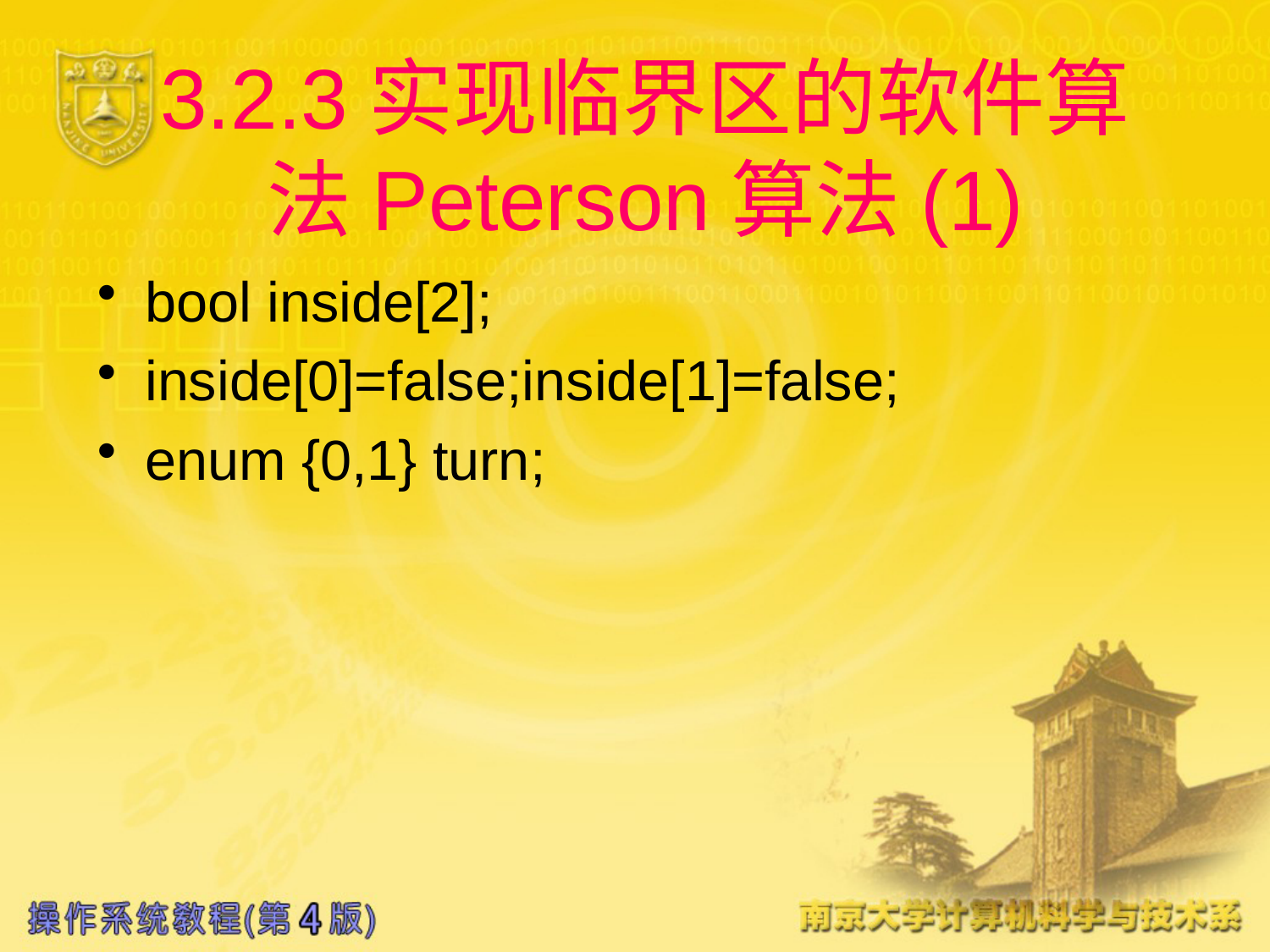

# 3.2.3实现临界区的软件算法Peterson算法(1)
bool inside[2];
inside[0]=false;inside[1]=false;
enum {0,1} turn;